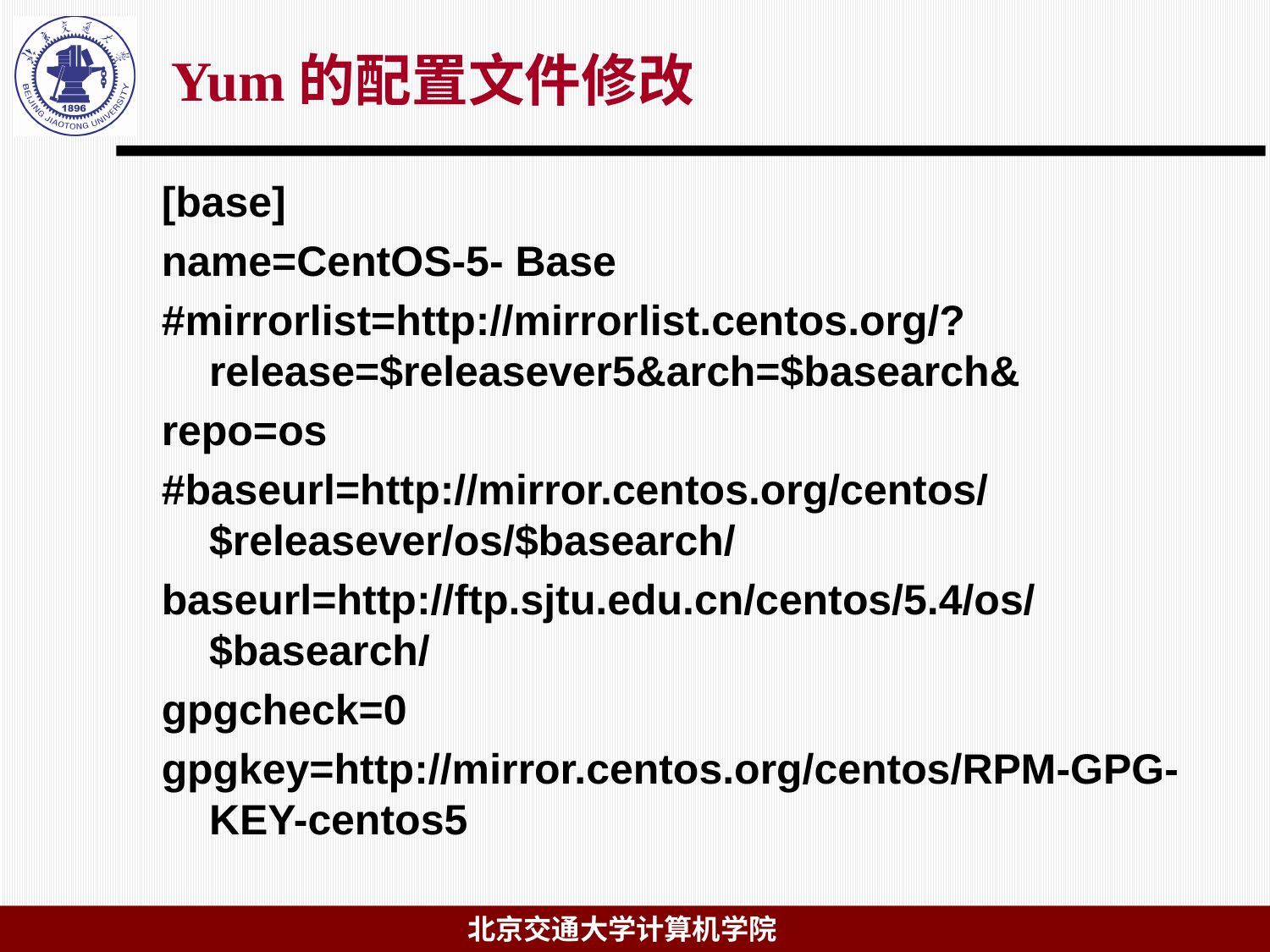

# Yum的配置文件修改
[base]
name=CentOS-5- Base
#mirrorlist=http://mirrorlist.centos.org/?release=$releasever5&arch=$basearch&
repo=os
#baseurl=http://mirror.centos.org/centos/$releasever/os/$basearch/
baseurl=http://ftp.sjtu.edu.cn/centos/5.4/os/$basearch/
gpgcheck=0
gpgkey=http://mirror.centos.org/centos/RPM-GPG-KEY-centos5